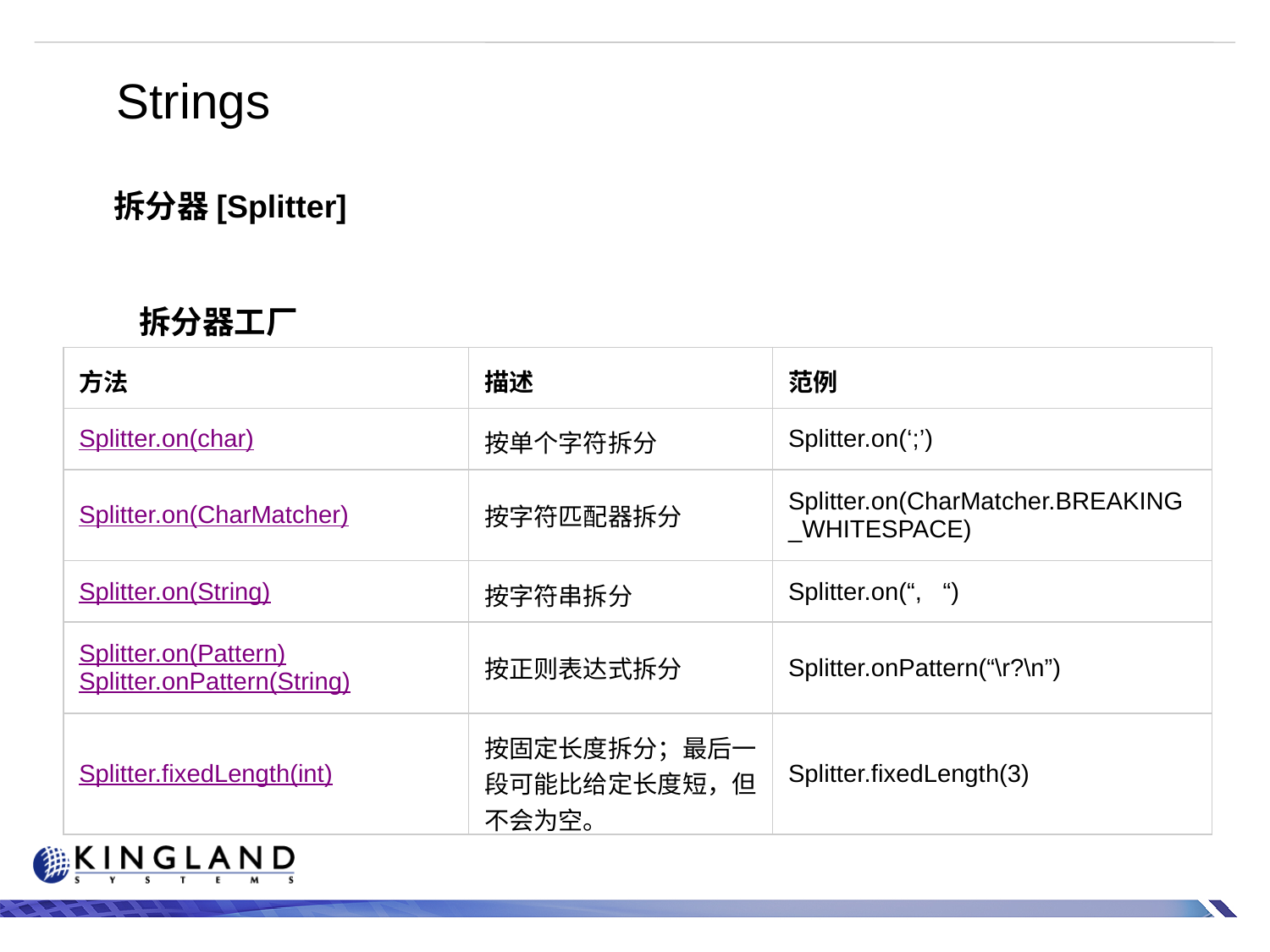

Strings
拆分器[Splitter]
拆分器工厂
| 方法 | 描述 | 范例 |
| --- | --- | --- |
| Splitter.on(char) | 按单个字符拆分 | Splitter.on(‘;’) |
| Splitter.on(CharMatcher) | 按字符匹配器拆分 | Splitter.on(CharMatcher.BREAKING\_WHITESPACE) |
| Splitter.on(String) | 按字符串拆分 | Splitter.on(“,   “) |
| Splitter.on(Pattern)Splitter.onPattern(String) | 按正则表达式拆分 | Splitter.onPattern(“\r?\n”) |
| Splitter.fixedLength(int) | 按固定长度拆分；最后一段可能比给定长度短，但不会为空。 | Splitter.fixedLength(3) |